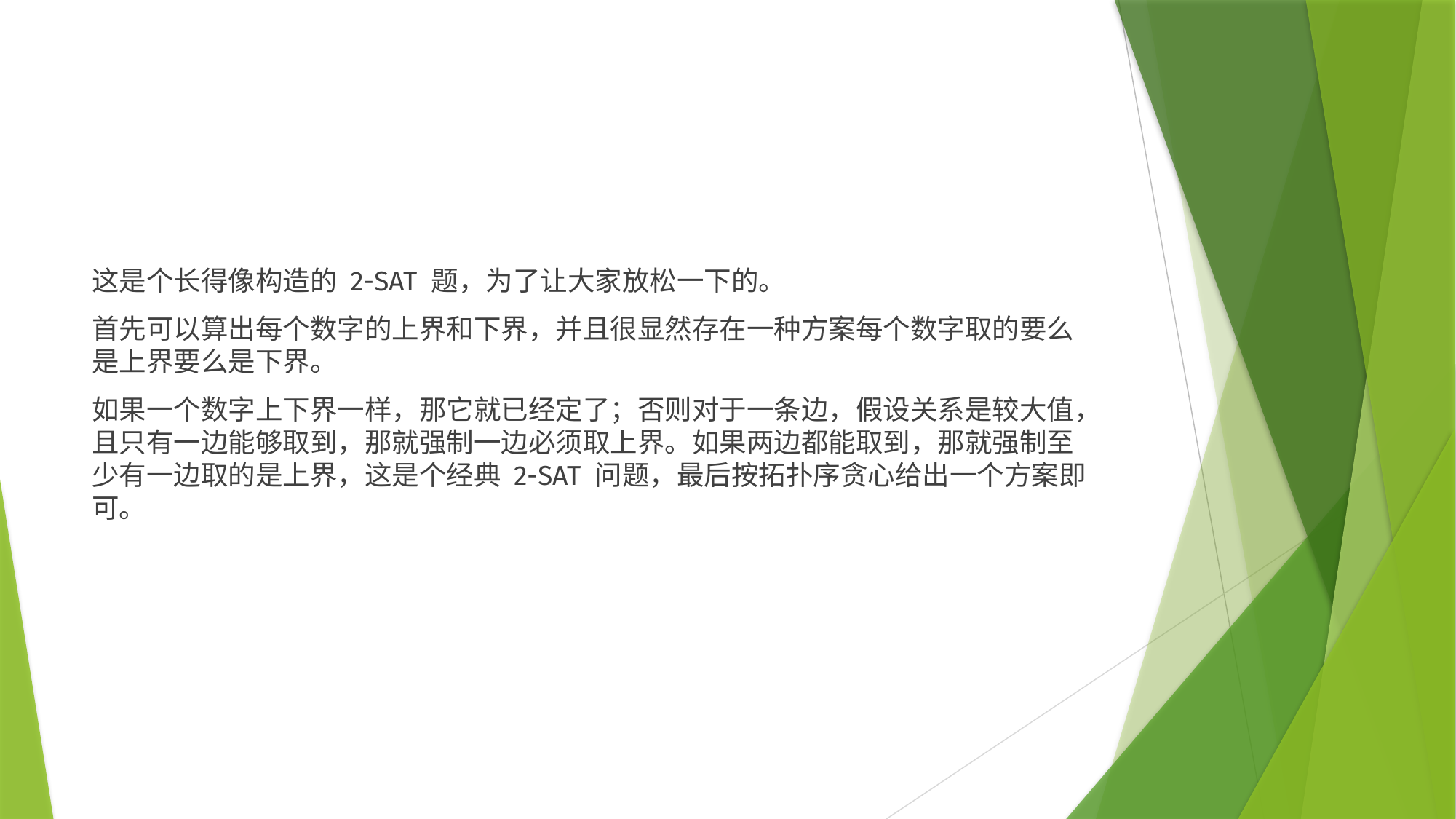

#
这是个长得像构造的 2-SAT 题，为了让大家放松一下的。
首先可以算出每个数字的上界和下界，并且很显然存在一种方案每个数字取的要么是上界要么是下界。
如果一个数字上下界一样，那它就已经定了；否则对于一条边，假设关系是较大值，且只有一边能够取到，那就强制一边必须取上界。如果两边都能取到，那就强制至少有一边取的是上界，这是个经典 2-SAT 问题，最后按拓扑序贪心给出一个方案即可。